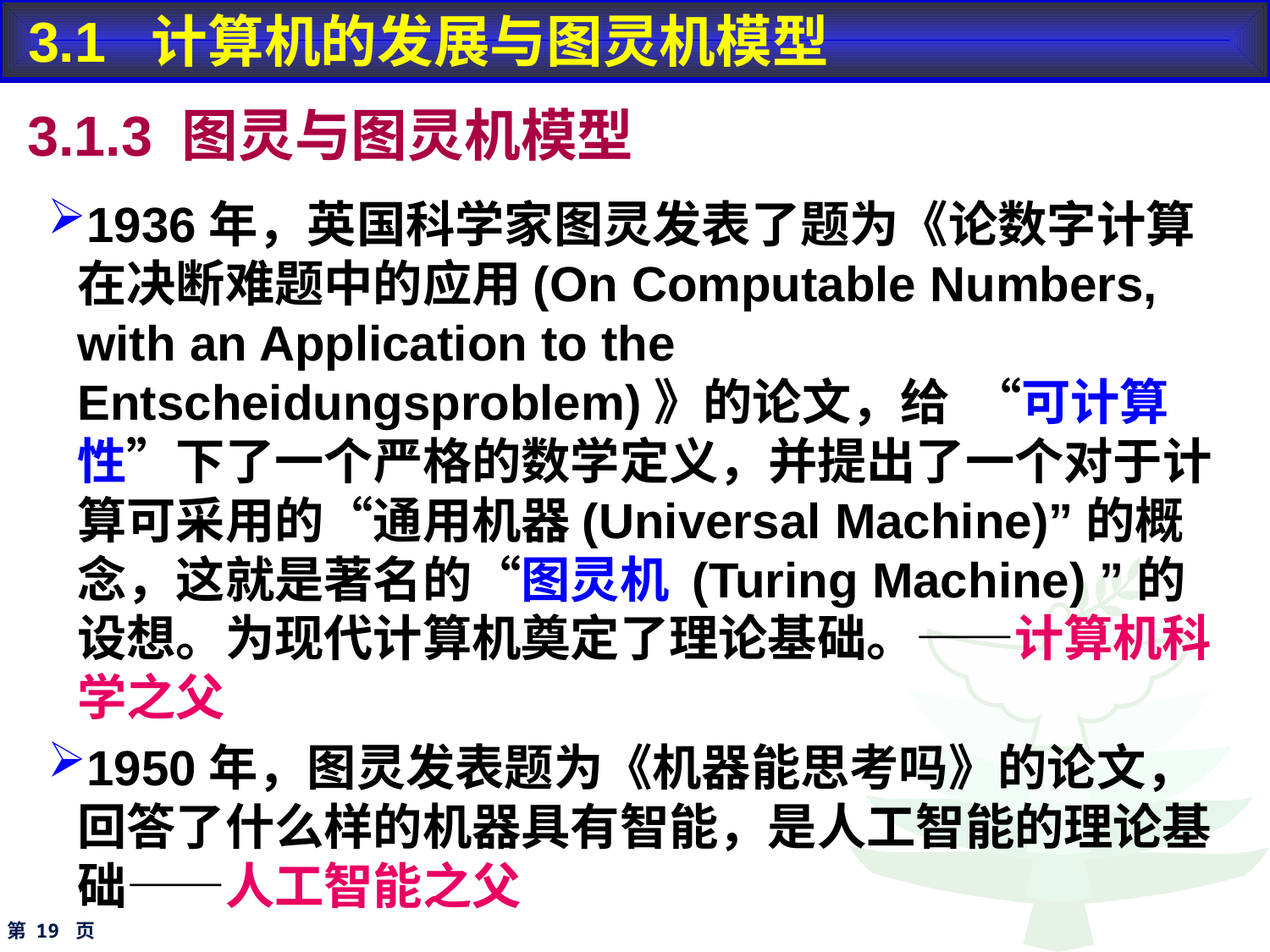

3.1  计算机的发展与图灵机模型
3.1.3 图灵与图灵机模型
1936年，英国科学家图灵发表了题为《论数字计算在决断难题中的应用(On Computable Numbers, with an Application to the Entscheidungsproblem)》的论文，给  “可计算性”下了一个严格的数学定义，并提出了一个对于计算可采用的“通用机器(Universal Machine)”的概念，这就是著名的“图灵机 (Turing Machine) ”的设想。为现代计算机奠定了理论基础。——计算机科学之父
1950年，图灵发表题为《机器能思考吗》的论文，回答了什么样的机器具有智能，是人工智能的理论基础——人工智能之父